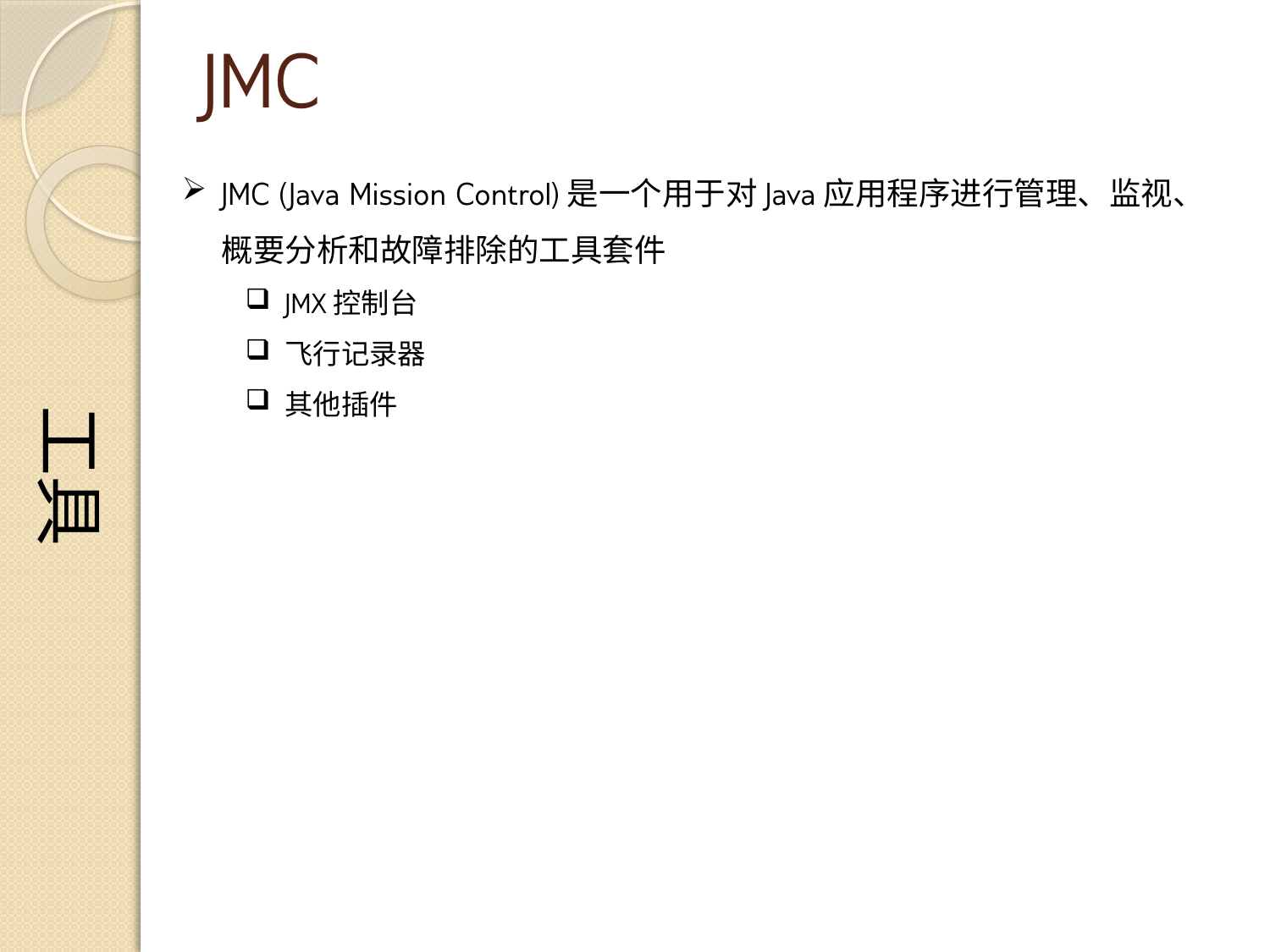

工具
# JMC
JMC (Java Mission Control)是一个用于对Java应用程序进行管理、监视、概要分析和故障排除的工具套件
JMX控制台
飞行记录器
其他插件